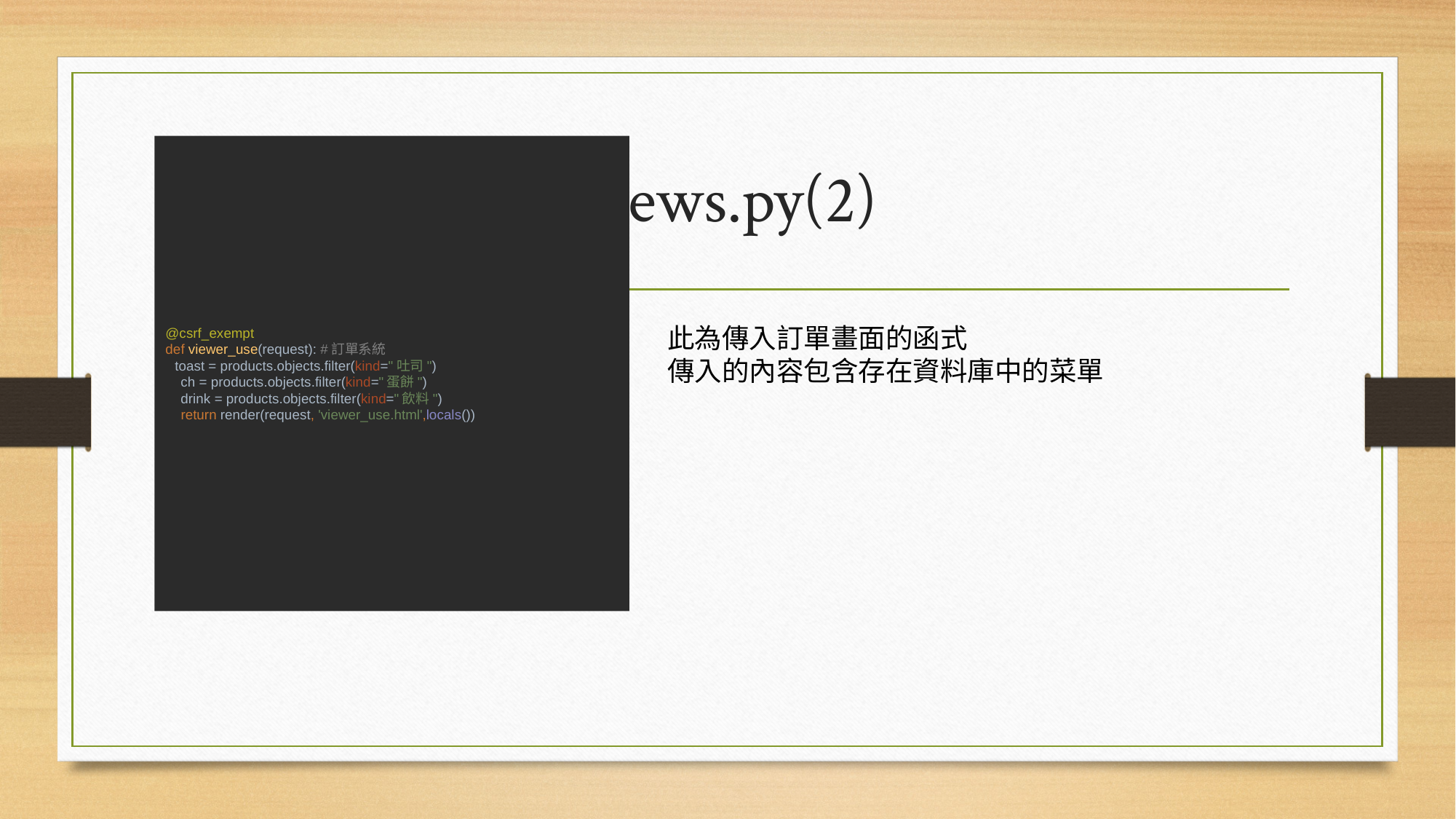

# views.py(2)
此為傳入訂單畫面的函式
傳入的內容包含存在資料庫中的菜單
@csrf_exempt
def viewer_use(request): #訂單系統
  toast = products.objects.filter(kind="吐司")
    ch = products.objects.filter(kind="蛋餅")
    drink = products.objects.filter(kind="飲料")
    return render(request, 'viewer_use.html',locals())